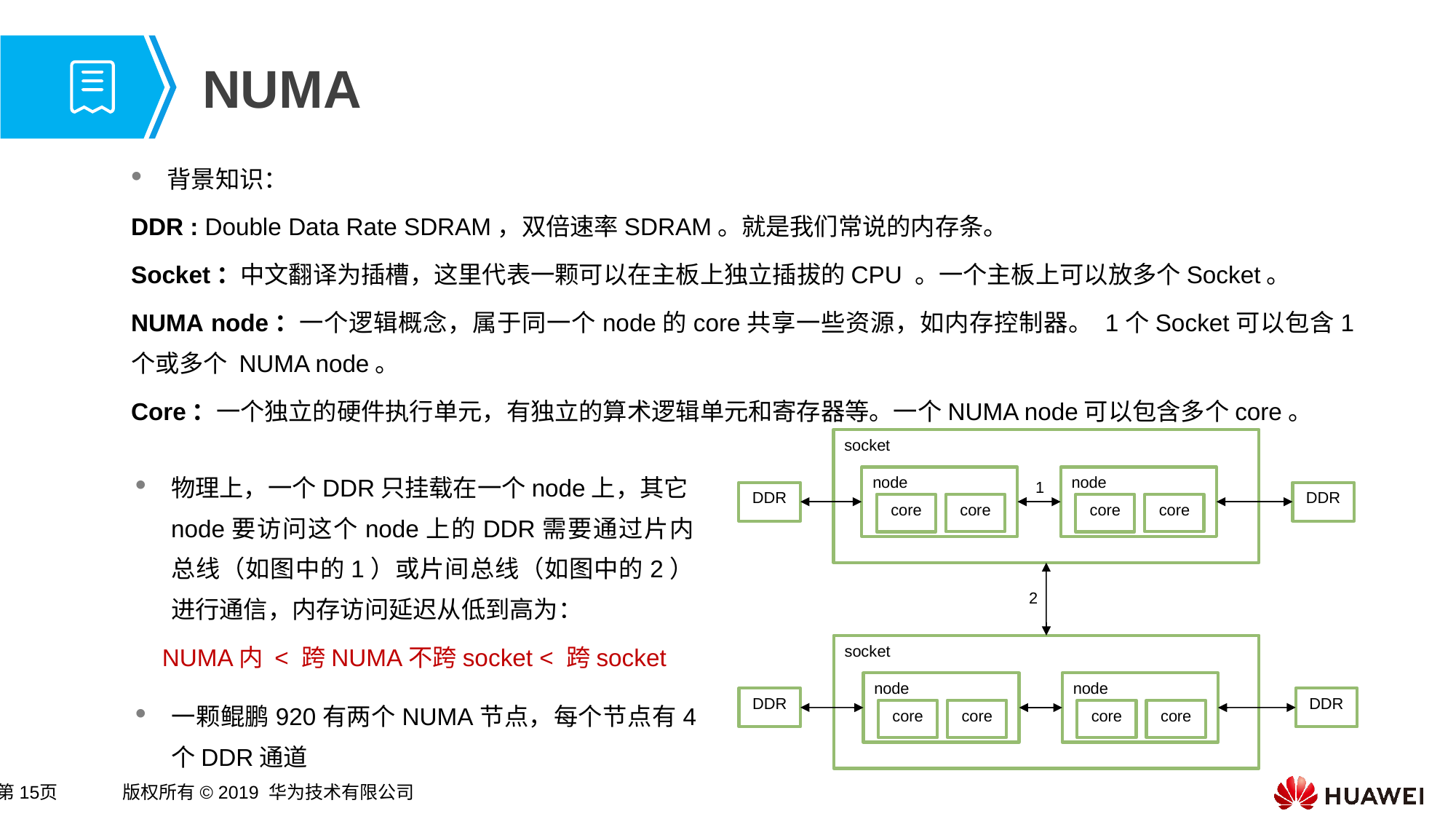

# NUMA
背景知识：
DDR : Double Data Rate SDRAM，双倍速率SDRAM。就是我们常说的内存条。
Socket：中文翻译为插槽，这里代表一颗可以在主板上独立插拔的CPU 。一个主板上可以放多个Socket。
NUMA node：一个逻辑概念，属于同一个node的core共享一些资源，如内存控制器。 1个Socket可以包含1个或多个 NUMA node。
Core：一个独立的硬件执行单元，有独立的算术逻辑单元和寄存器等。一个NUMA node可以包含多个core。

socket
node
core
core
node
core
core
1
DDR
DDR
2
socket
node
core
core
node
core
core
DDR
DDR
物理上，一个DDR只挂载在一个node上，其它node要访问这个node上的DDR需要通过片内总线（如图中的1）或片间总线（如图中的2）进行通信，内存访问延迟从低到高为：
    NUMA内 < 跨NUMA不跨socket < 跨socket
一颗鲲鹏920有两个NUMA节点，每个节点有4个DDR通道